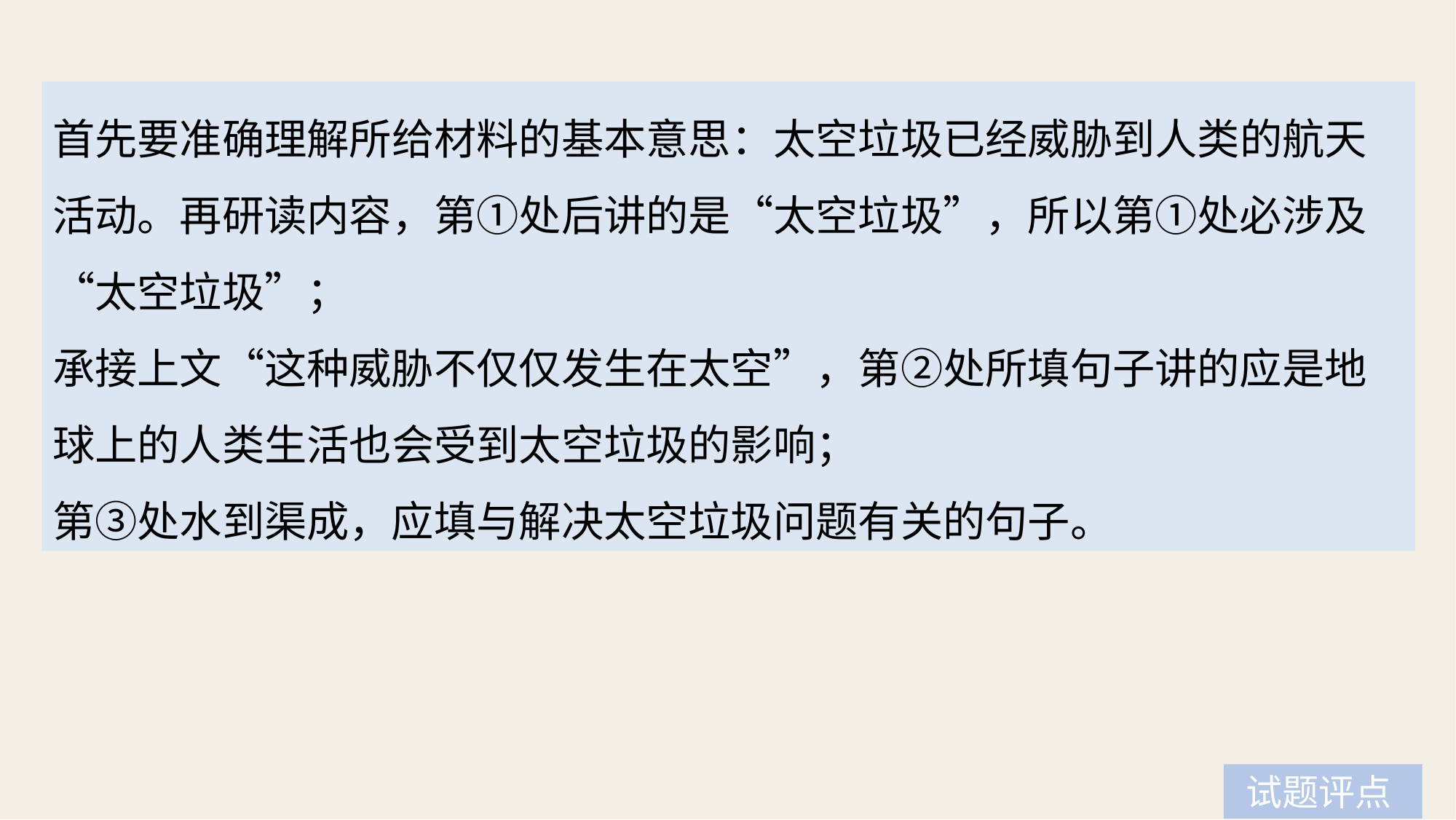

首先要准确理解所给材料的基本意思：太空垃圾已经威胁到人类的航天活动。再研读内容，第①处后讲的是“太空垃圾”，所以第①处必涉及“太空垃圾”；
承接上文“这种威胁不仅仅发生在太空”，第②处所填句子讲的应是地球上的人类生活也会受到太空垃圾的影响；
第③处水到渠成，应填与解决太空垃圾问题有关的句子。
试题评点